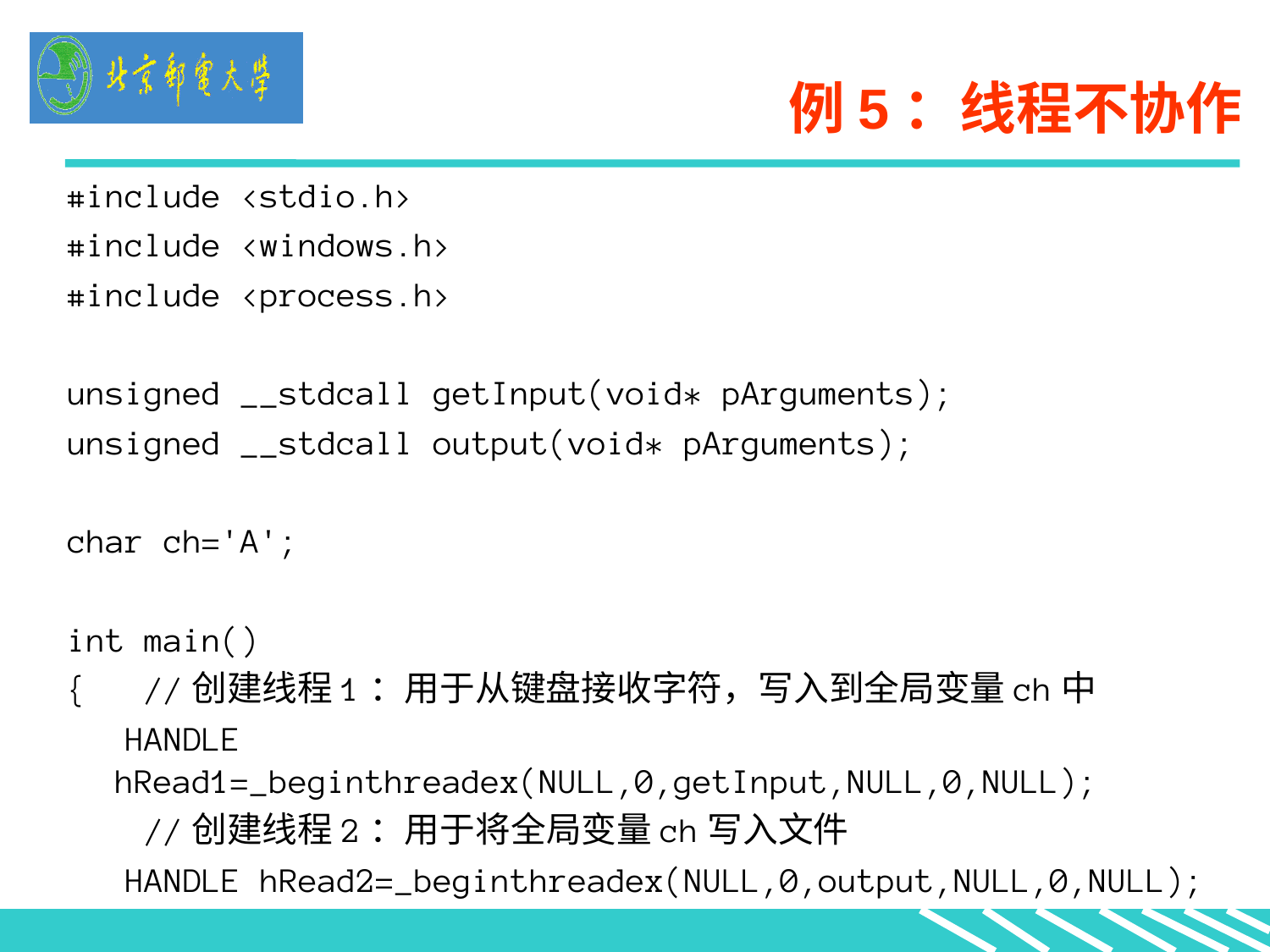

# 例5：线程不协作
#include <stdio.h>
#include <windows.h>
#include <process.h>

unsigned __stdcall getInput(void* pArguments);
unsigned __stdcall output(void* pArguments);

char ch='A';

int main()
{   //创建线程1：用于从键盘接收字符，写入到全局变量ch中
   HANDLE hRead1=_beginthreadex(NULL,0,getInput,NULL,0,NULL);
    //创建线程2：用于将全局变量ch写入文件
   HANDLE hRead2=_beginthreadex(NULL,0,output,NULL,0,NULL);